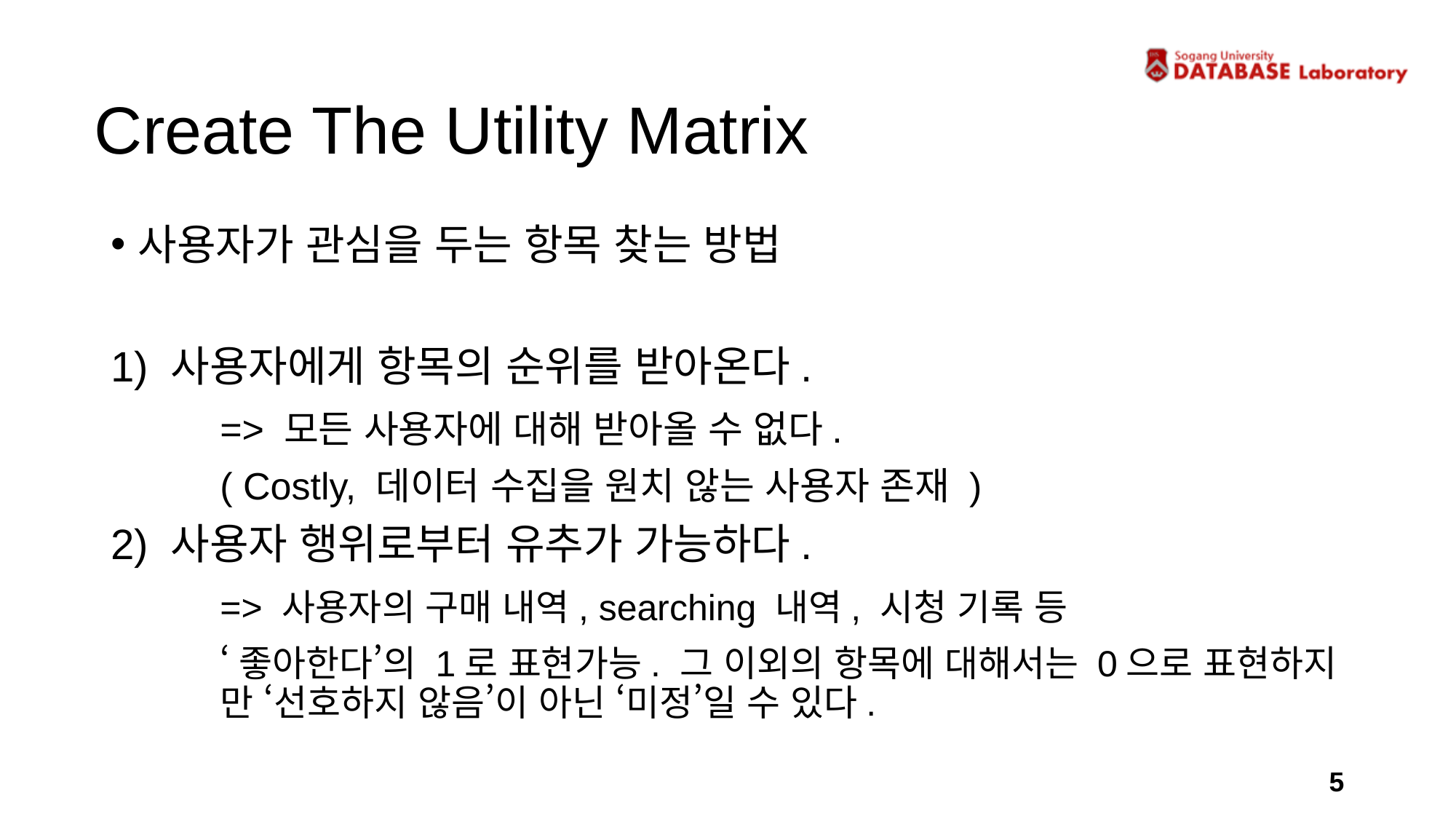

Create The Utility Matrix
사용자가 관심을 두는 항목 찾는 방법

1) 사용자에게 항목의 순위를 받아온다.
	=> 모든 사용자에 대해 받아올 수 없다.
	( Costly, 데이터 수집을 원치 않는 사용자 존재 )
2) 사용자 행위로부터 유추가 가능하다.
	=> 사용자의 구매 내역, searching 내역, 시청 기록 등
	‘좋아한다’의 1로 표현가능. 그 이외의 항목에 대해서는 0으로 표현하지	만 ‘선호하지 않음’이 아닌 ‘미정’일 수 있다.
5